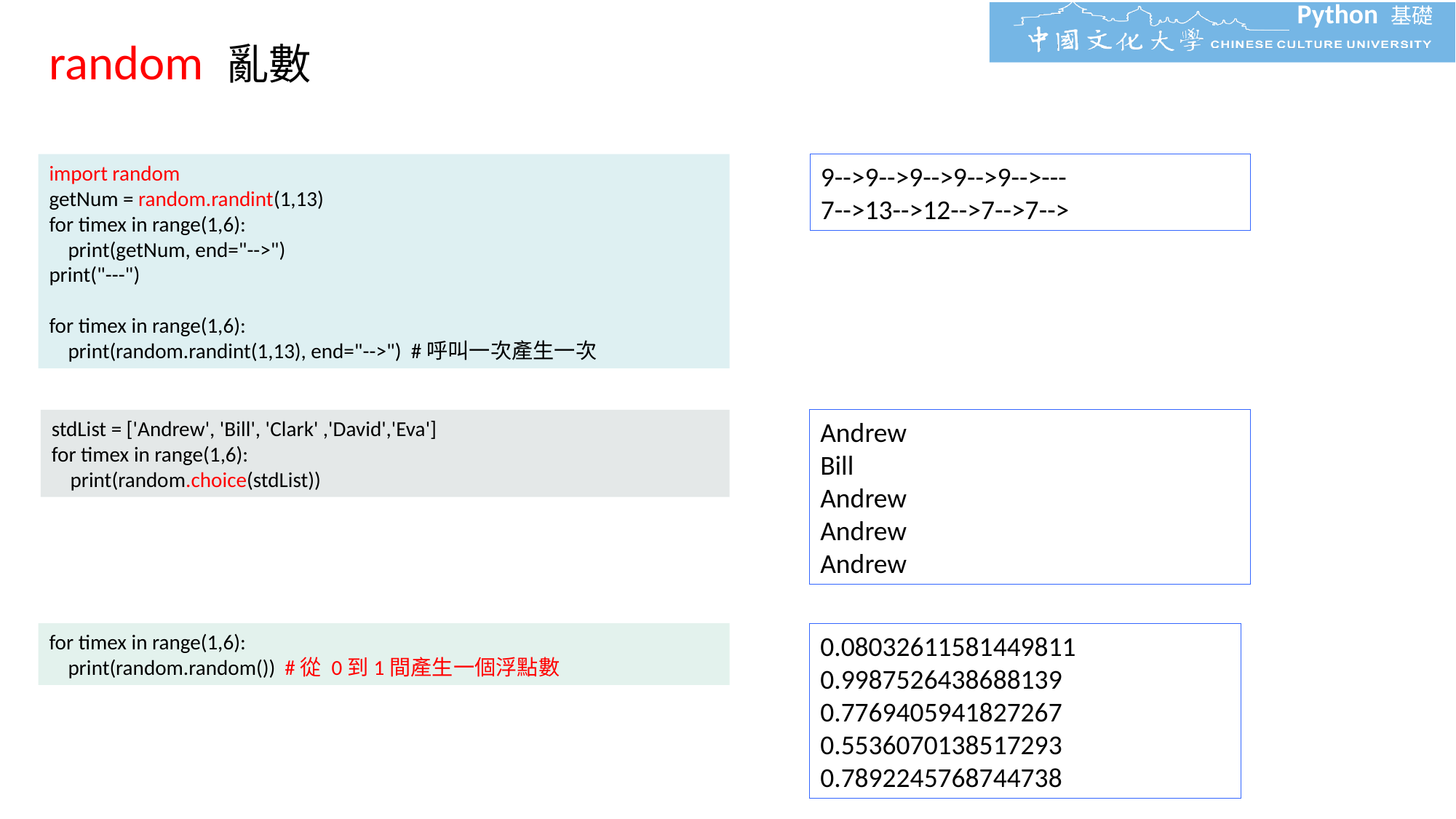

# random 亂數
import random
getNum = random.randint(1,13)
for timex in range(1,6):
    print(getNum, end="-->")
print("---")

for timex in range(1,6):
    print(random.randint(1,13), end="-->")  #呼叫一次產生一次
9-->9-->9-->9-->9-->---
7-->13-->12-->7-->7-->
stdList = ['Andrew', 'Bill', 'Clark' ,'David','Eva']
for timex in range(1,6):
    print(random.choice(stdList))
Andrew
Bill
Andrew
Andrew
Andrew
for timex in range(1,6):
    print(random.random())  #從 0到1間產生一個浮點數
0.08032611581449811
0.9987526438688139
0.7769405941827267
0.5536070138517293
0.7892245768744738